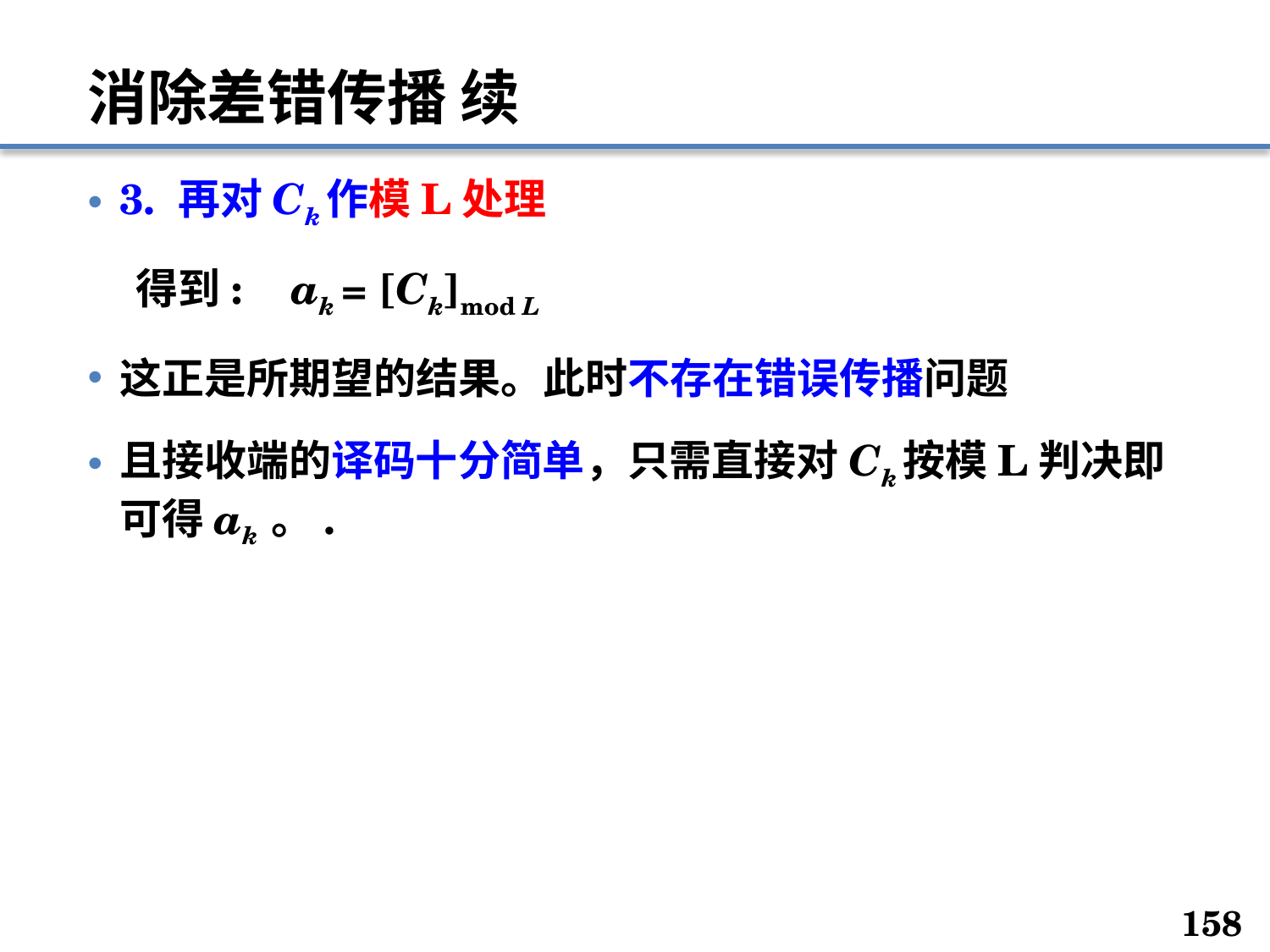

# 消除差错传播 续
3. 再对Ck作模L处理
    得到:    ak = [Ck]mod L
这正是所期望的结果。此时不存在错误传播问题
且接收端的译码十分简单，只需直接对Ck按模L判决即可得ak 。.

158